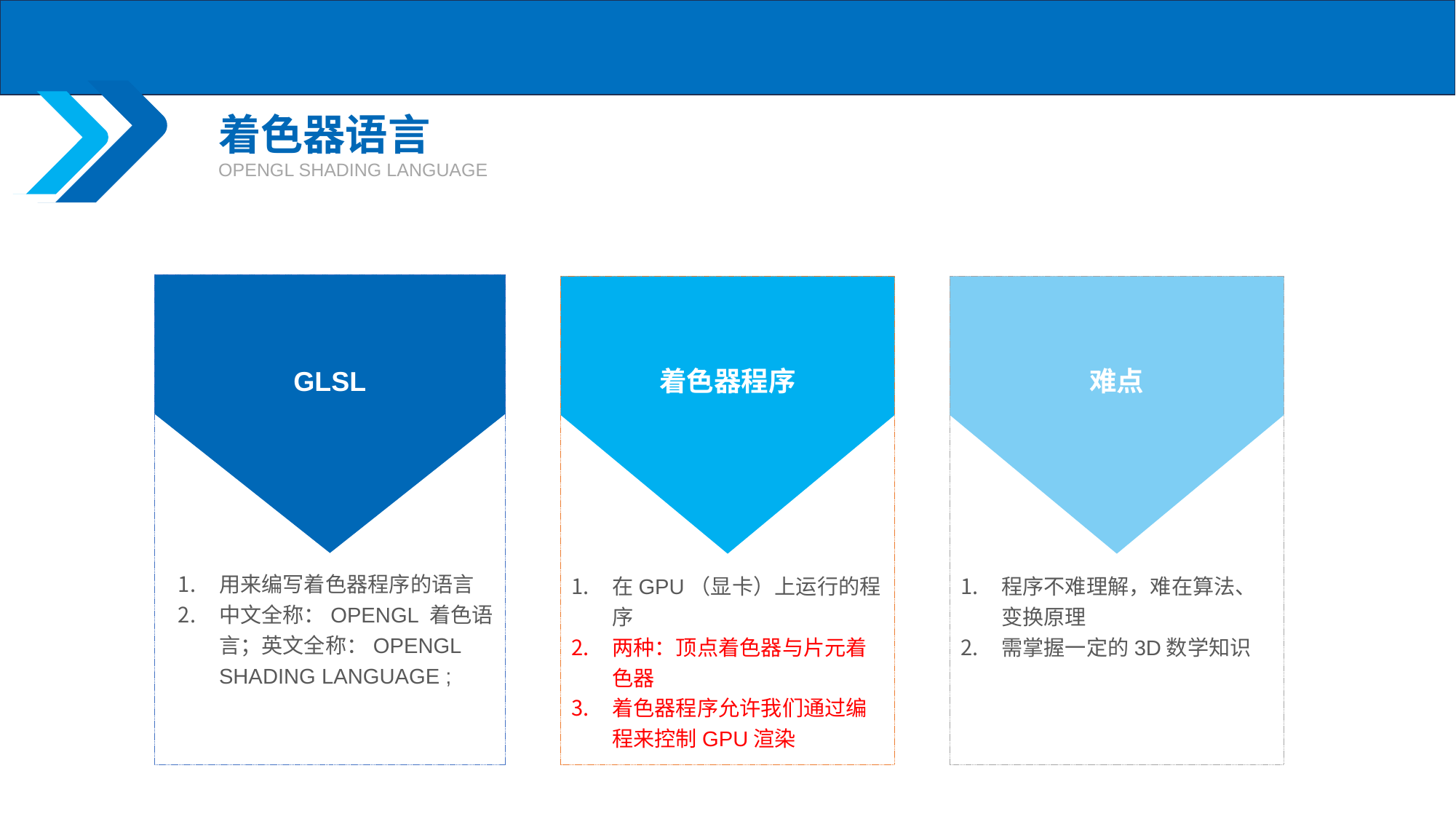

着色器语言
OPENGL SHADING LANGUAGE

GLSL
用来编写着色器程序的语言
中文全称：OPENGL 着色语言；英文全称：OPENGL SHADING LANGUAGE ;

着色器程序

难点
在GPU（显卡）上运行的程序
两种：顶点着色器与片元着色器
着色器程序允许我们通过编程来控制GPU渲染
程序不难理解，难在算法、变换原理
需掌握一定的3D数学知识